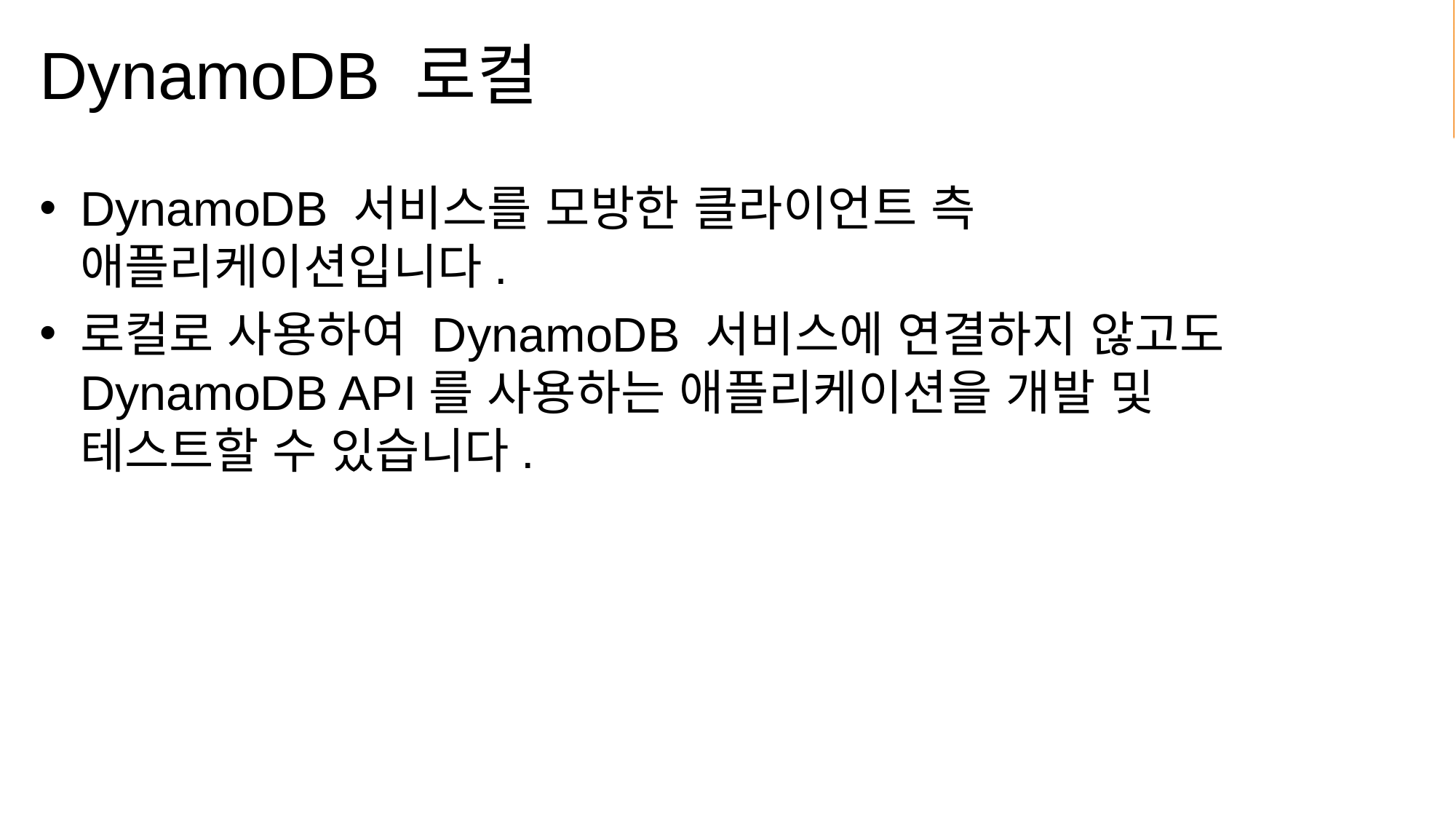

# DynamoDB 로컬
DynamoDB 서비스를 모방한 클라이언트 측 애플리케이션입니다.
로컬로 사용하여 DynamoDB 서비스에 연결하지 않고도 DynamoDB API를 사용하는 애플리케이션을 개발 및 테스트할 수 있습니다.